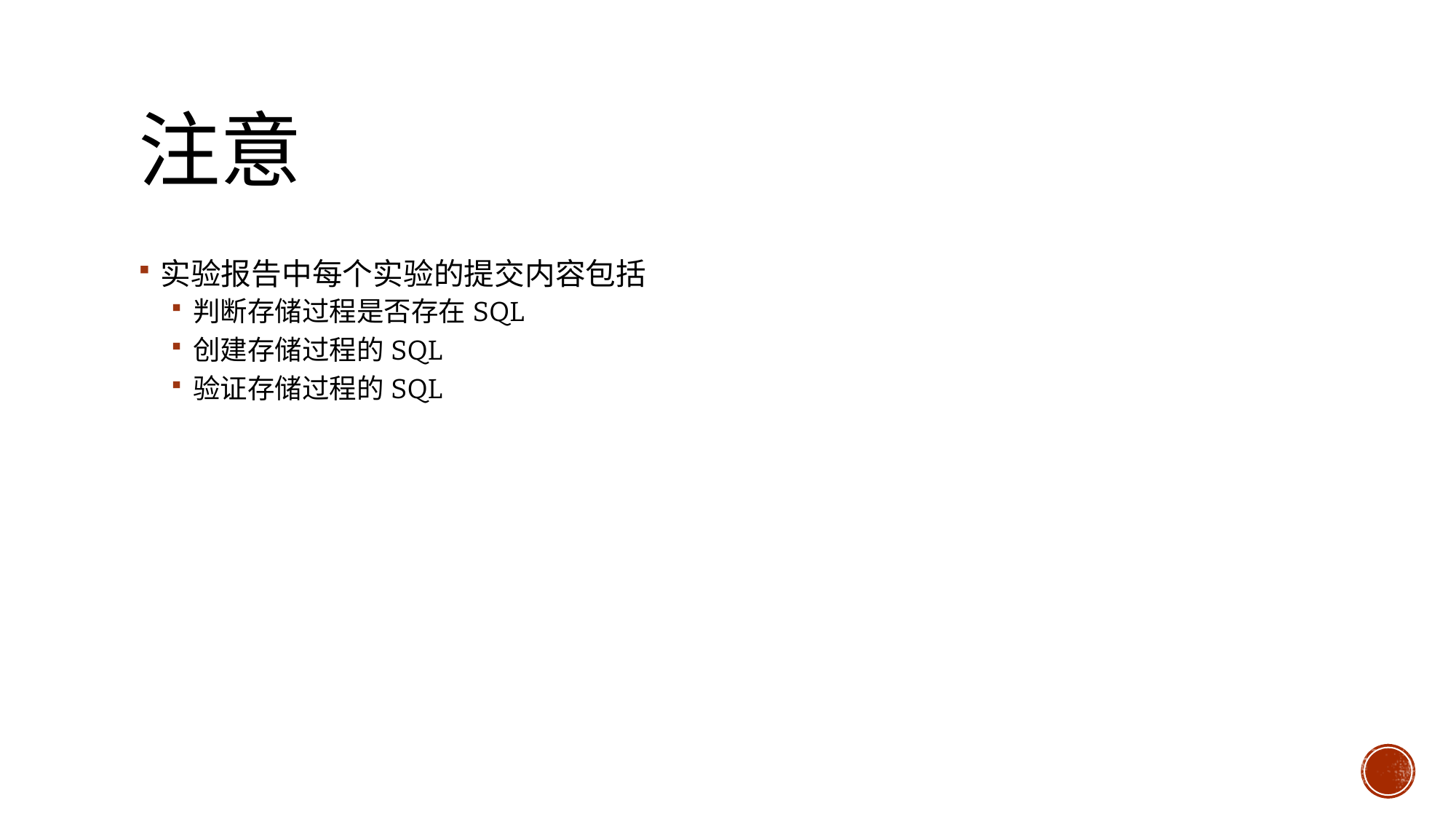

# 注意
实验报告中每个实验的提交内容包括
判断存储过程是否存在SQL
创建存储过程的SQL
验证存储过程的SQL